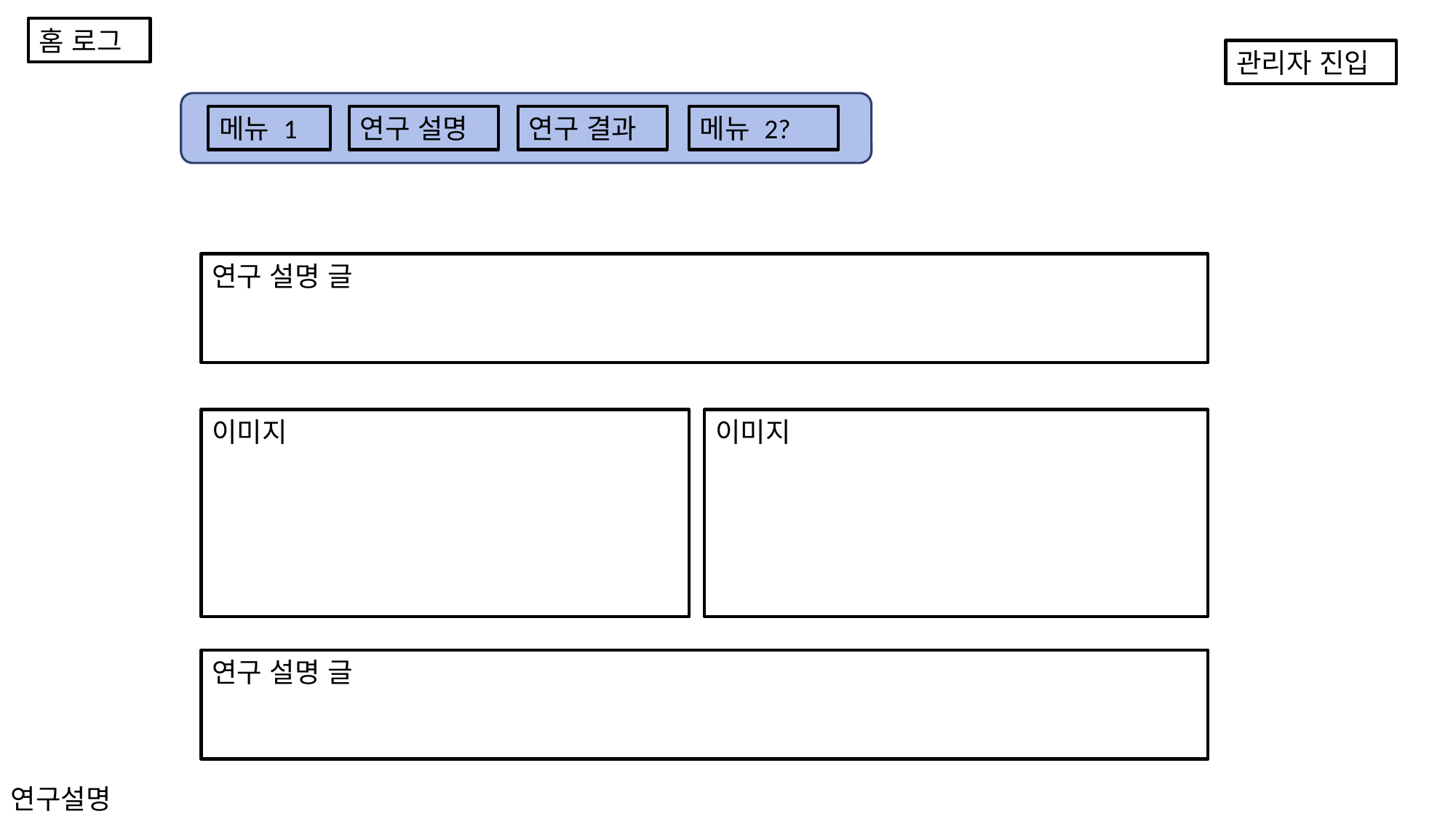

홈 로그
관리자 진입

연구 설명
메뉴 1
연구 결과
메뉴 2?
연구 설명 글

이미지

이미지

연구 설명 글

연구설명